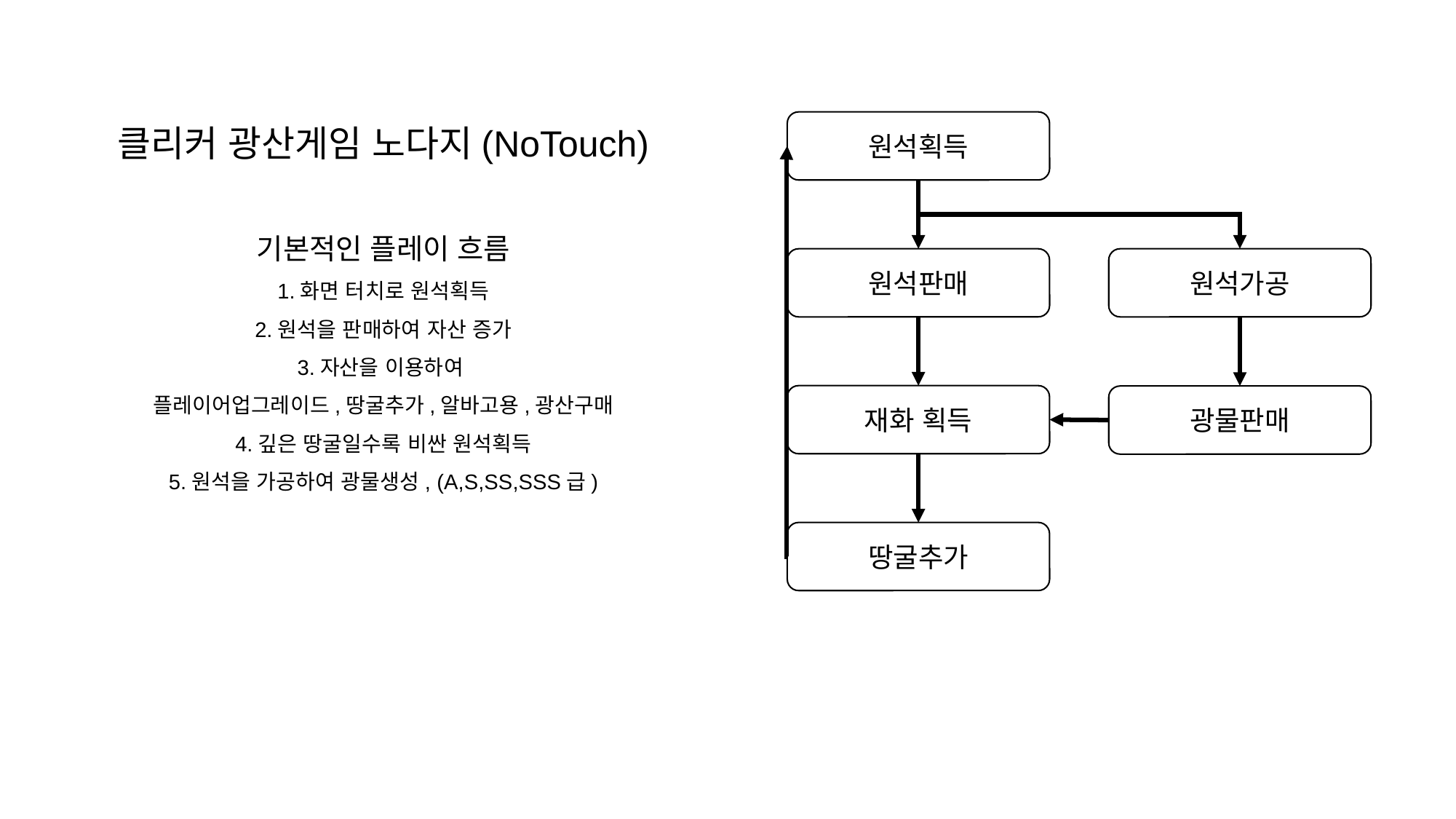

원석획득
원석판매
원석가공
재화 획득
광물판매
땅굴추가
클리커 광산게임 노다지(NoTouch)

기본적인 플레이 흐름
1.화면 터치로 원석획득
2.원석을 판매하여 자산 증가
3.자산을 이용하여
플레이어업그레이드,땅굴추가,알바고용,광산구매
4.깊은 땅굴일수록 비싼 원석획득
5.원석을 가공하여 광물생성, (A,S,SS,SSS급)